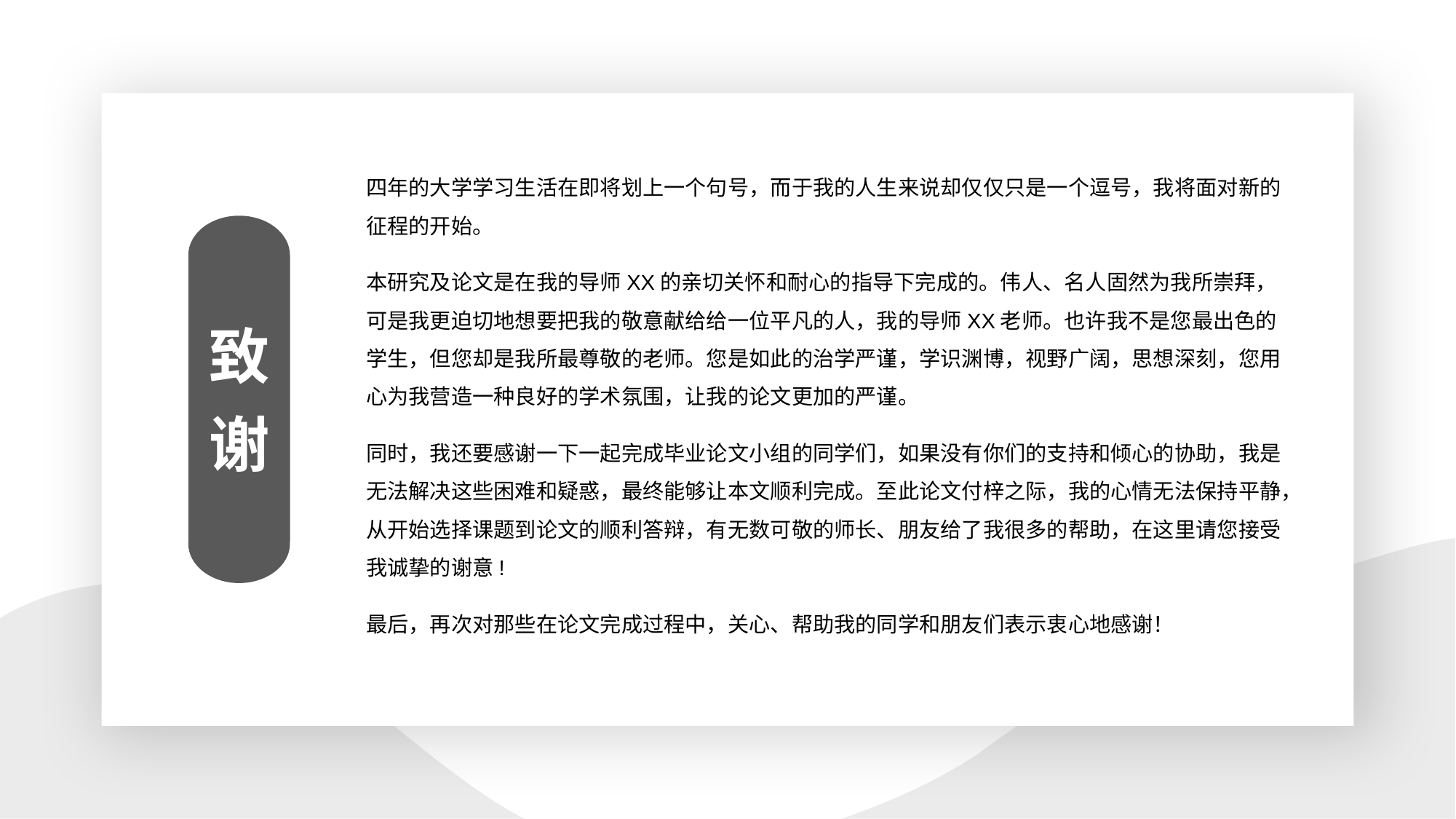

四年的大学学习生活在即将划上一个句号，而于我的人生来说却仅仅只是一个逗号，我将面对新的征程的开始。
本研究及论文是在我的导师XX的亲切关怀和耐心的指导下完成的。伟人、名人固然为我所崇拜，可是我更迫切地想要把我的敬意献给给一位平凡的人，我的导师XX老师。也许我不是您最出色的学生，但您却是我所最尊敬的老师。您是如此的治学严谨，学识渊博，视野广阔，思想深刻，您用心为我营造一种良好的学术氛围，让我的论文更加的严谨。
同时，我还要感谢一下一起完成毕业论文小组的同学们，如果没有你们的支持和倾心的协助，我是无法解决这些困难和疑惑，最终能够让本文顺利完成。至此论文付梓之际，我的心情无法保持平静，从开始选择课题到论文的顺利答辩，有无数可敬的师长、朋友给了我很多的帮助，在这里请您接受我诚挚的谢意!
最后，再次对那些在论文完成过程中，关心、帮助我的同学和朋友们表示衷心地感谢！
致
谢